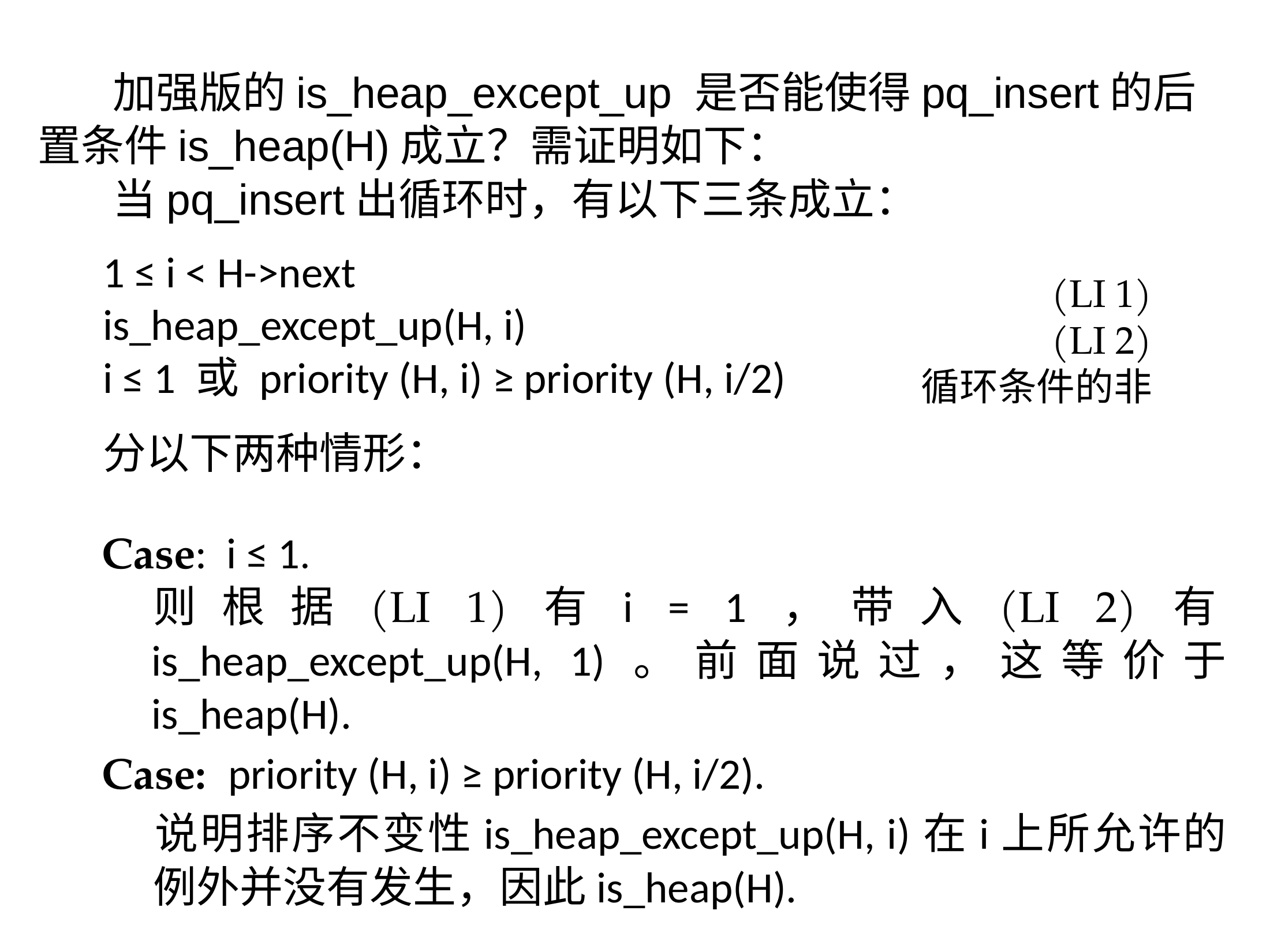

加强版的is_heap_except_up 是否能使得pq_insert的后置条件is_heap(H)成立？需证明如下：
当pq_insert出循环时，有以下三条成立：
1 ≤ i < H->next
is_heap_except_up(H, i)
i ≤ 1 或 priority (H, i) ≥ priority (H, i/2)
分以下两种情形：
(LI 1)
(LI 2)
循环条件的非
Case:  i ≤ 1.
则根据(LI 1)有i = 1，带入(LI 2)有is_heap_except_up(H, 1)。前面说过，这等价于 is_heap(H).
Case:  priority (H, i) ≥ priority (H, i/2).
说明排序不变性is_heap_except_up(H, i)在i上所允许的例外并没有发生，因此is_heap(H).